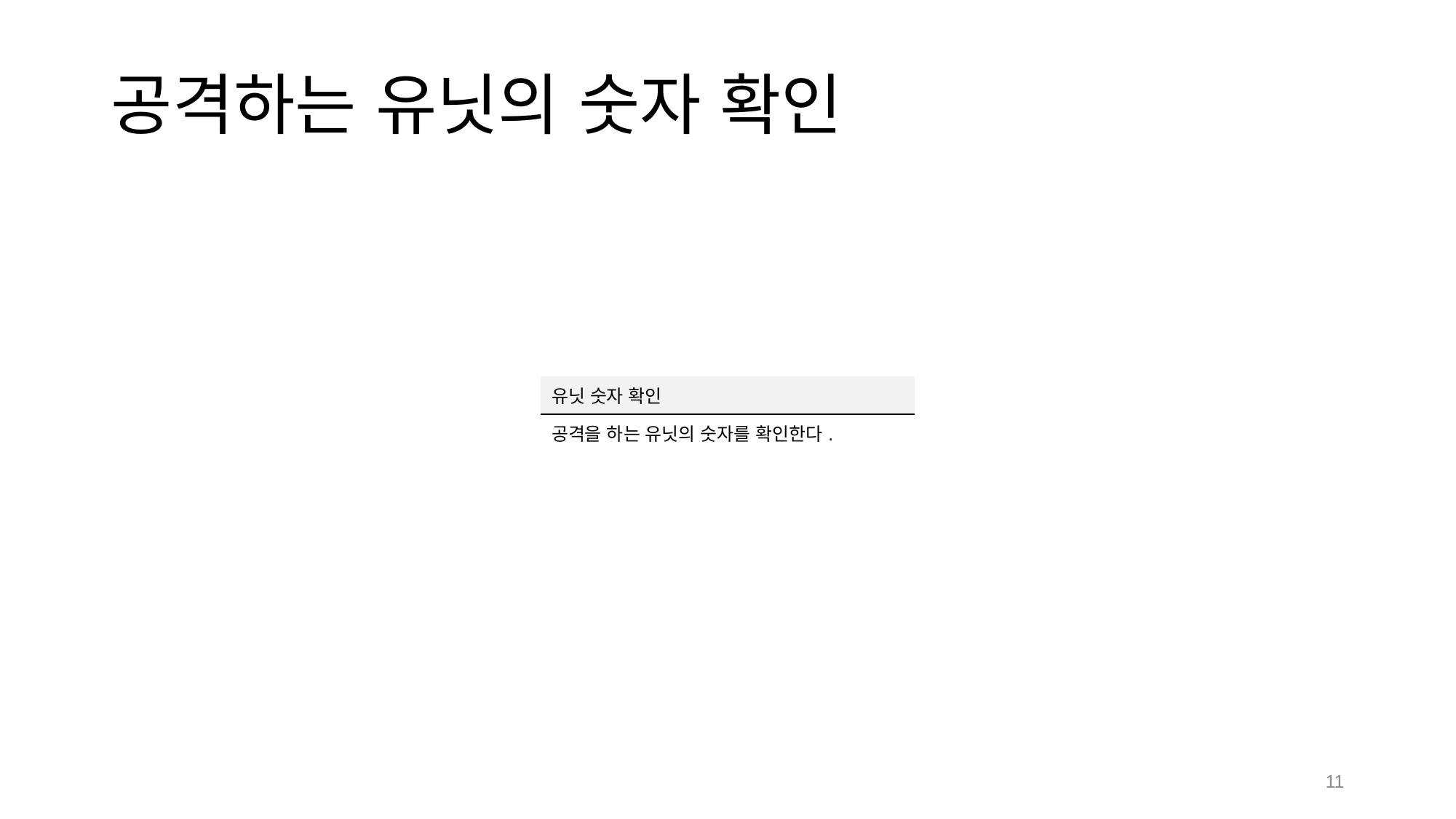

# 공격하는 유닛의 숫자 확인
| 유닛 숫자 확인 |
| --- |
| 공격을 하는 유닛의 숫자를 확인한다. |
11